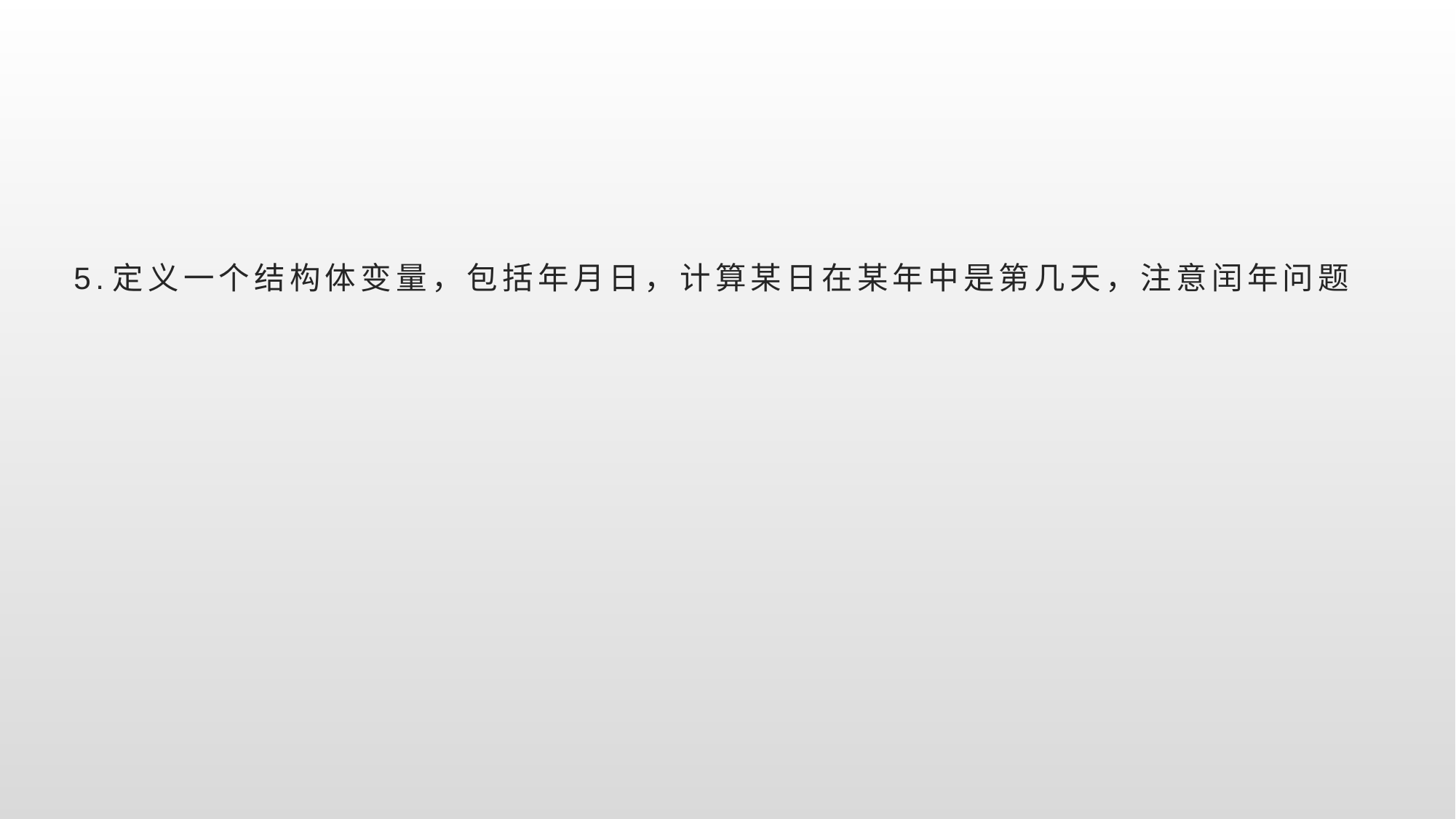

# 5.定义一个结构体变量，包括年月日，计算某日在某年中是第几天，注意闰年问题